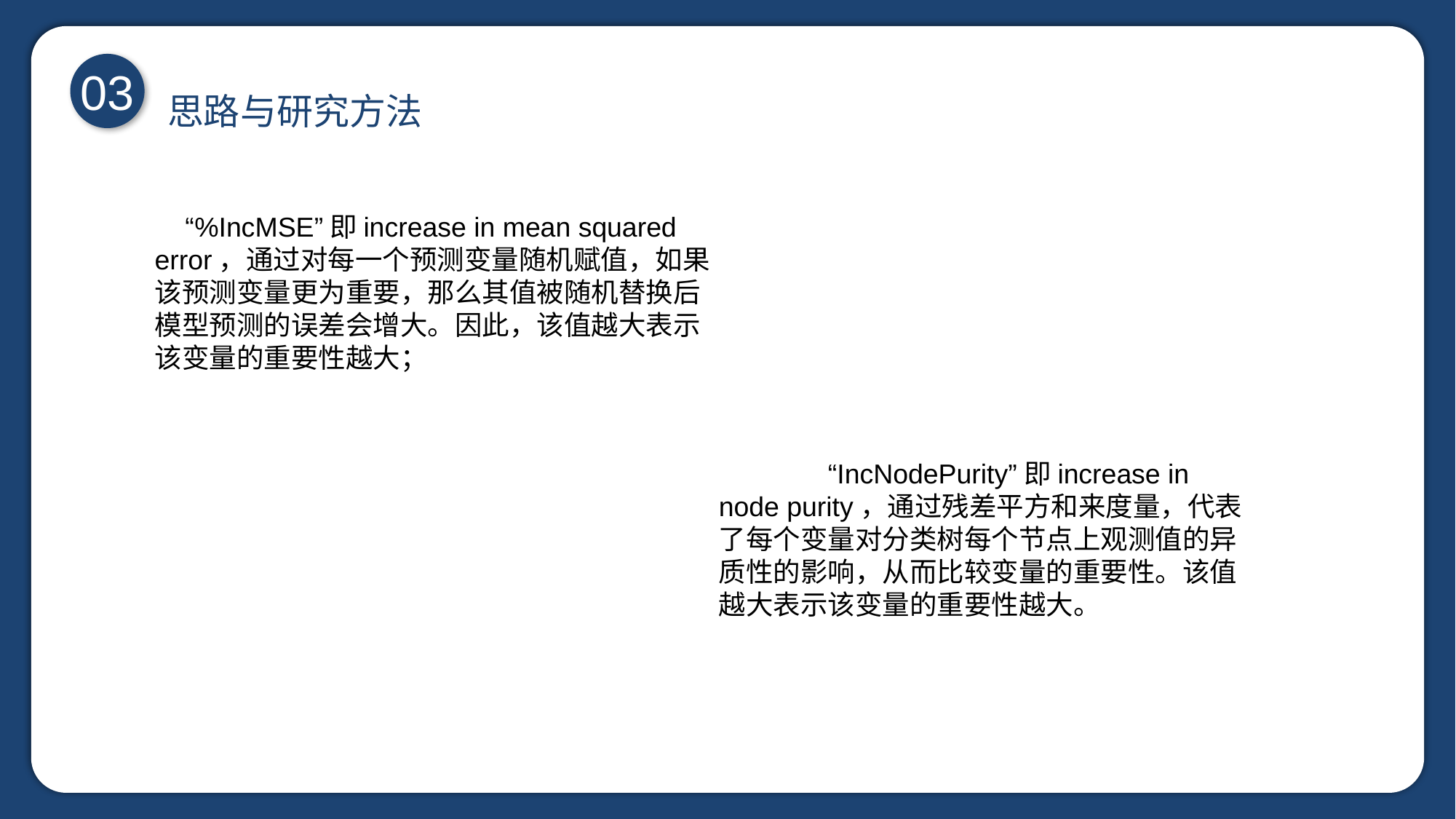

思路与研究方法

03
    “%IncMSE”即increase in mean squared error，通过对每一个预测变量随机赋值，如果该预测变量更为重要，那么其值被随机替换后模型预测的误差会增大。因此，该值越大表示该变量的重要性越大；

	“IncNodePurity”即increase in node purity，通过残差平方和来度量，代表了每个变量对分类树每个节点上观测值的异质性的影响，从而比较变量的重要性。该值越大表示该变量的重要性越大。